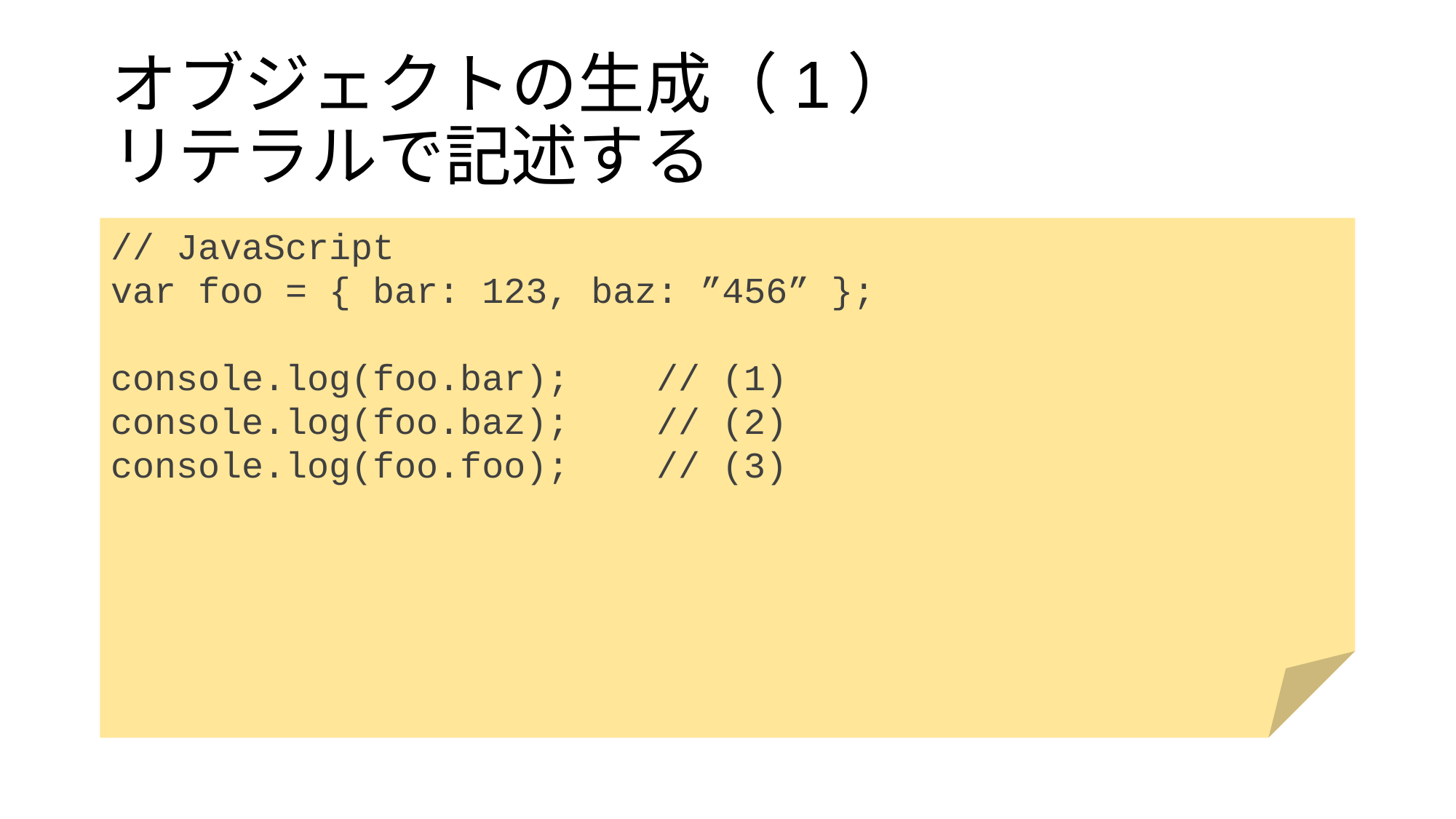

# オブジェクトの生成（1） リテラルで記述する

// JavaScript
var foo = { bar: 123, baz: ”456” };

console.log(foo.bar); 	// (1)
console.log(foo.baz); 	// (2)
console.log(foo.foo); 	// (3)